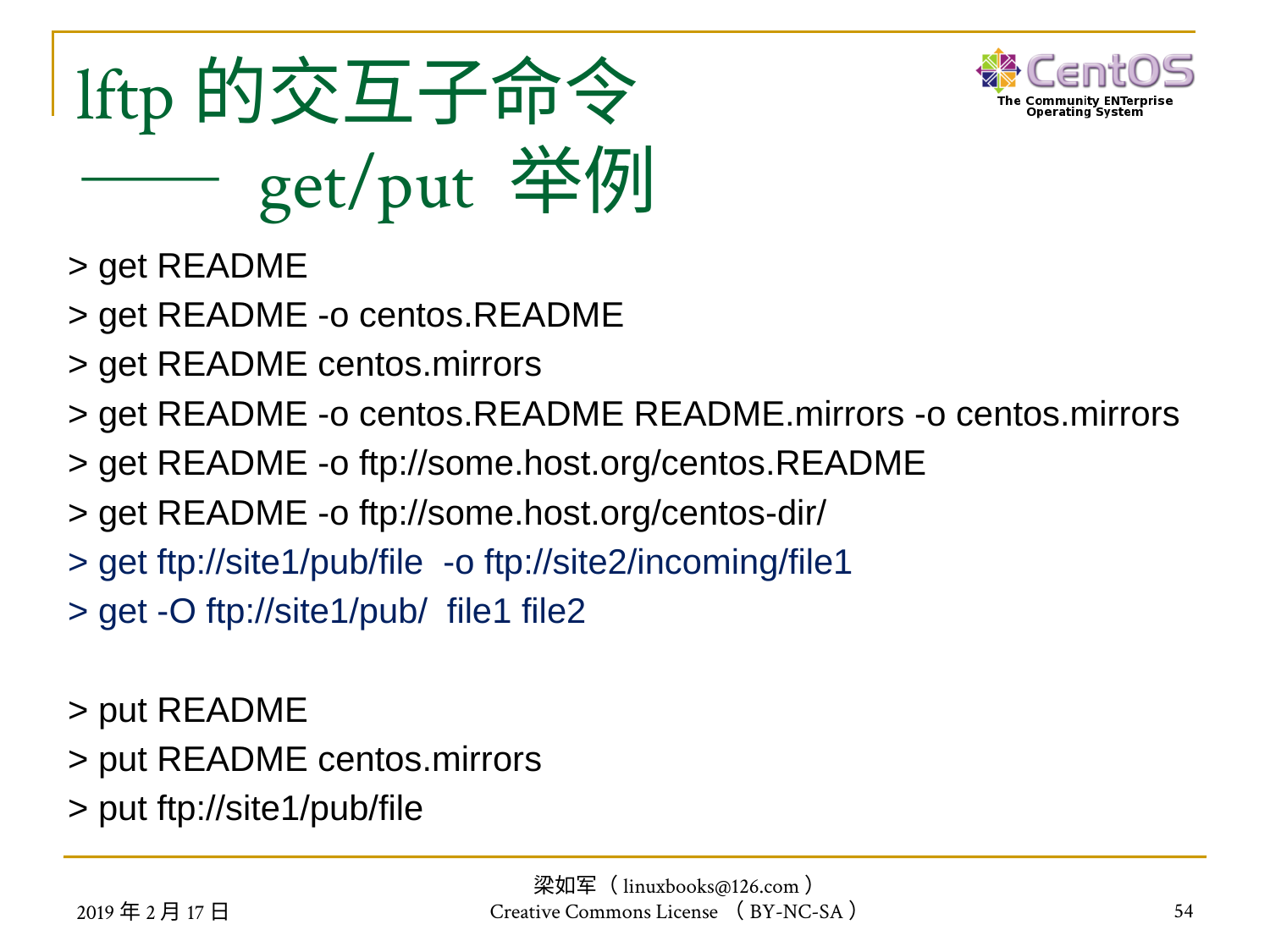

# lftp的交互子命令 —— get/put 举例
> get README
> get README -o centos.README
> get README centos.mirrors
> get README -o centos.README README.mirrors -o centos.mirrors
> get README -o ftp://some.host.org/centos.README
> get README -o ftp://some.host.org/centos-dir/
> get ftp://site1/pub/file  -o ftp://site2/incoming/file1
> get -O ftp://site1/pub/  file1 file2

> put README
> put README centos.mirrors
> put ftp://site1/pub/file
梁如军（linuxbooks@126.com）
Creative Commons License（BY-NC-SA）
2019年2月17日
54